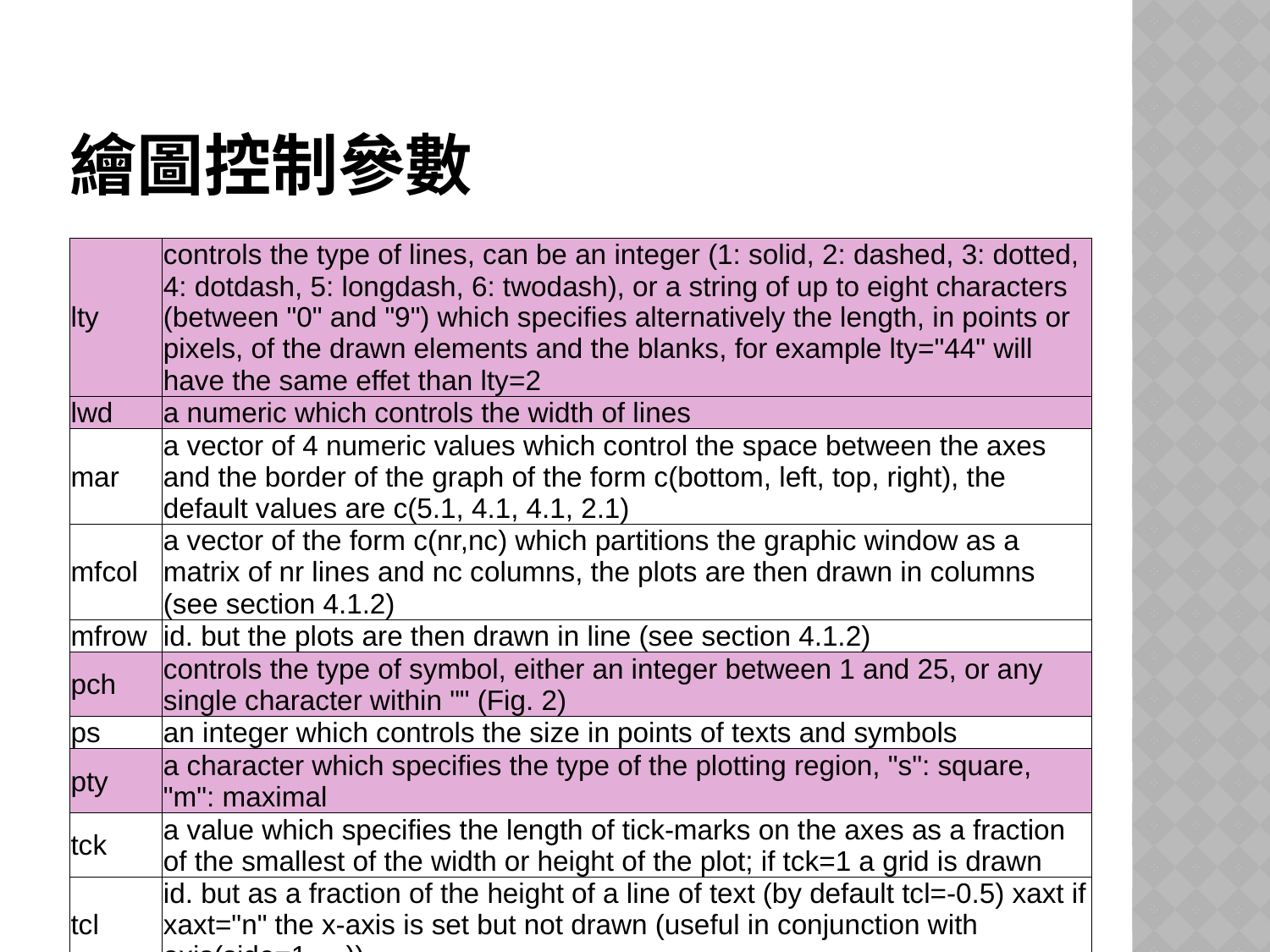

# 繪圖控制參數
| lty | controls the type of lines, can be an integer (1: solid, 2: dashed, 3: dotted, 4: dotdash, 5: longdash, 6: twodash), or a string of up to eight characters (between "0" and "9") which specifies alternatively the length, in points or pixels, of the drawn elements and the blanks, for example lty="44" will have the same effet than lty=2 |
| --- | --- |
| lwd | a numeric which controls the width of lines |
| mar | a vector of 4 numeric values which control the space between the axes and the border of the graph of the form c(bottom, left, top, right), the default values are c(5.1, 4.1, 4.1, 2.1) |
| mfcol | a vector of the form c(nr,nc) which partitions the graphic window as a matrix of nr lines and nc columns, the plots are then drawn in columns (see section 4.1.2) |
| mfrow | id. but the plots are then drawn in line (see section 4.1.2) |
| pch | controls the type of symbol, either an integer between 1 and 25, or any single character within "" (Fig. 2) |
| ps | an integer which controls the size in points of texts and symbols |
| pty | a character which specifies the type of the plotting region, "s": square, "m": maximal |
| tck | a value which specifies the length of tick-marks on the axes as a fraction of the smallest of the width or height of the plot; if tck=1 a grid is drawn |
| tcl | id. but as a fraction of the height of a line of text (by default tcl=-0.5) xaxt if xaxt="n" the x-axis is set but not drawn (useful in conjunction with axis(side=1, ...)) |
| yaxt | if yaxt="n" the y-axis is set but not drawn (useful in conjunction with axis(side=2, ...)) |